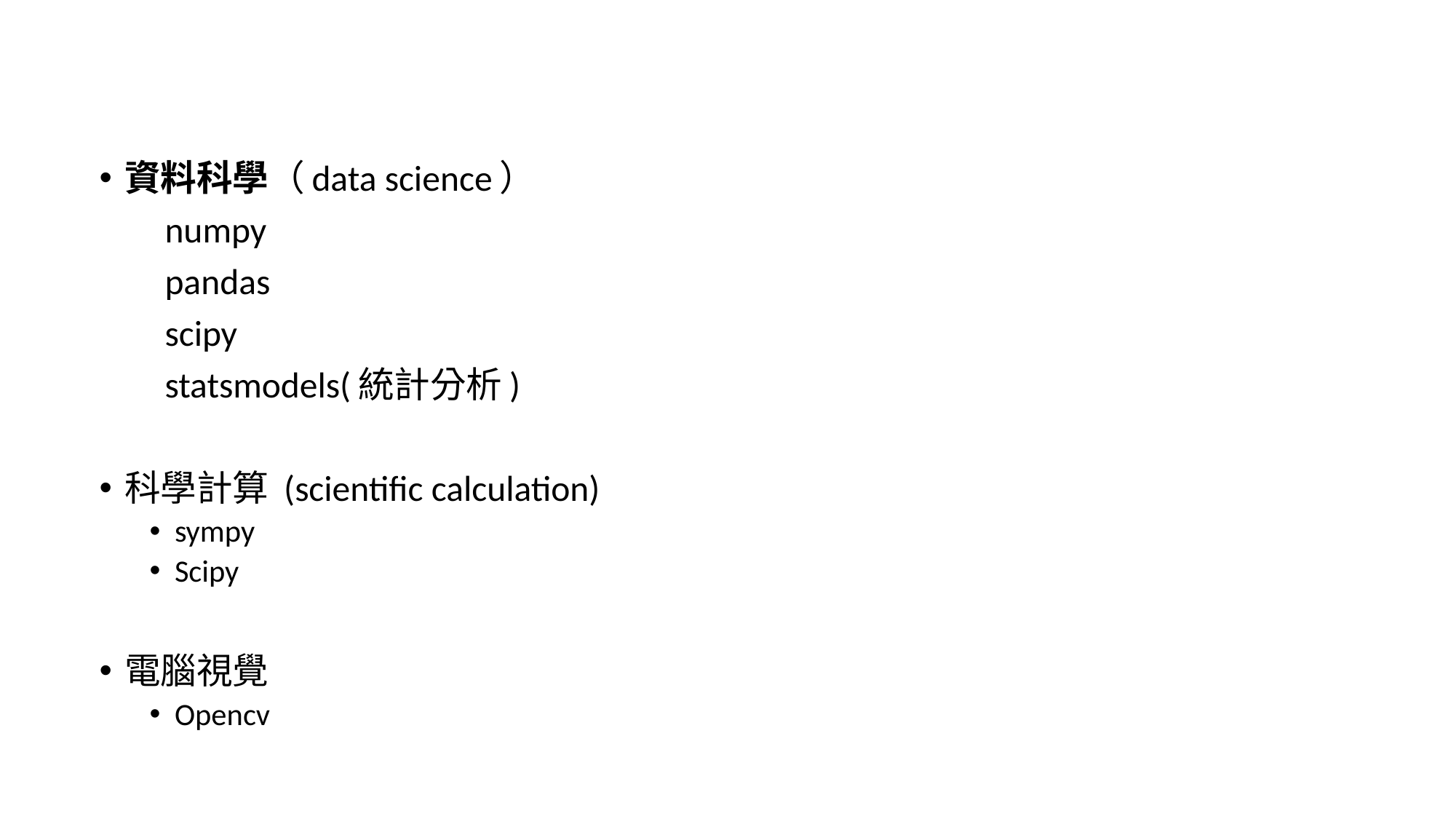

資料科學（data science）
        numpy
        pandas
        scipy
        statsmodels(統計分析)

科學計算 (scientific calculation)
sympy
Scipy

電腦視覺
Opencv